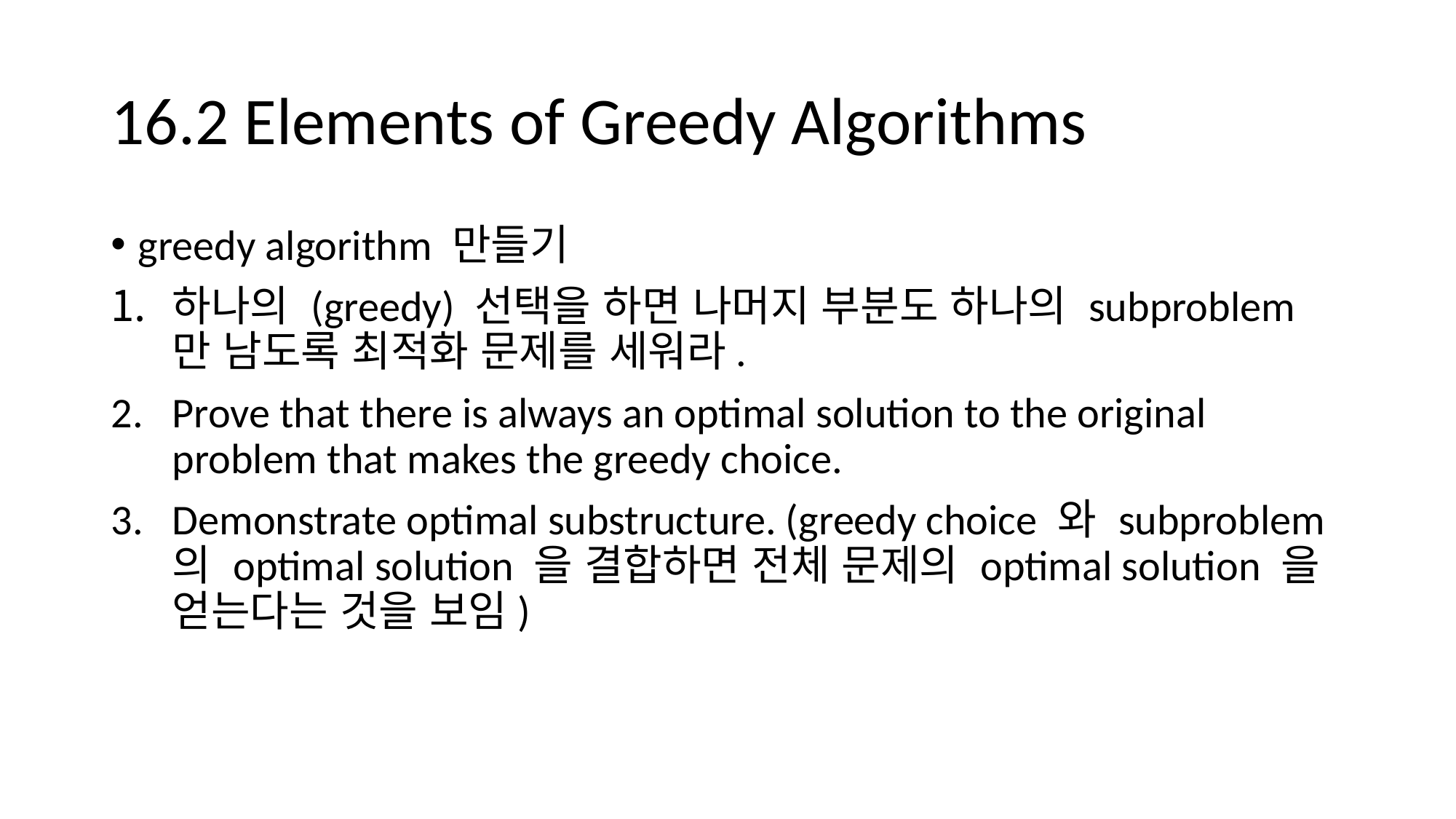

# 16.2 Elements of Greedy Algorithms
greedy algorithm 만들기
하나의 (greedy) 선택을 하면 나머지 부분도 하나의 subproblem 만 남도록 최적화 문제를 세워라.
Prove that there is always an optimal solution to the original problem that makes the greedy choice.
Demonstrate optimal substructure. (greedy choice 와 subproblem 의 optimal solution 을 결합하면 전체 문제의 optimal solution 을 얻는다는 것을 보임)